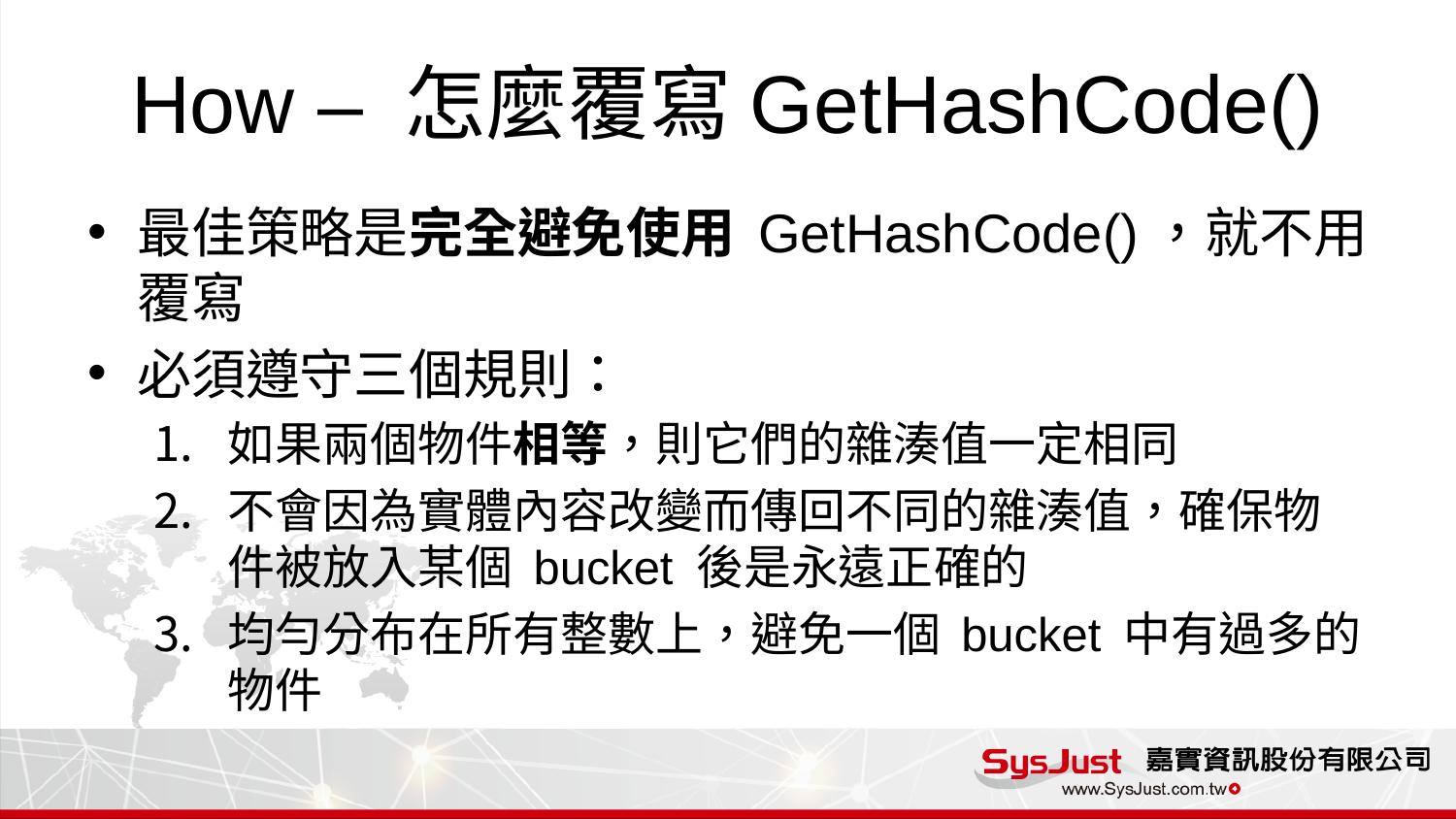

# How – 怎麼覆寫GetHashCode()
最佳策略是完全避免使用 GetHashCode()，就不用覆寫
必須遵守三個規則：
如果兩個物件相等，則它們的雜湊值一定相同
不會因為實體內容改變而傳回不同的雜湊值，確保物件被放入某個 bucket 後是永遠正確的
均勻分布在所有整數上，避免一個 bucket 中有過多的物件